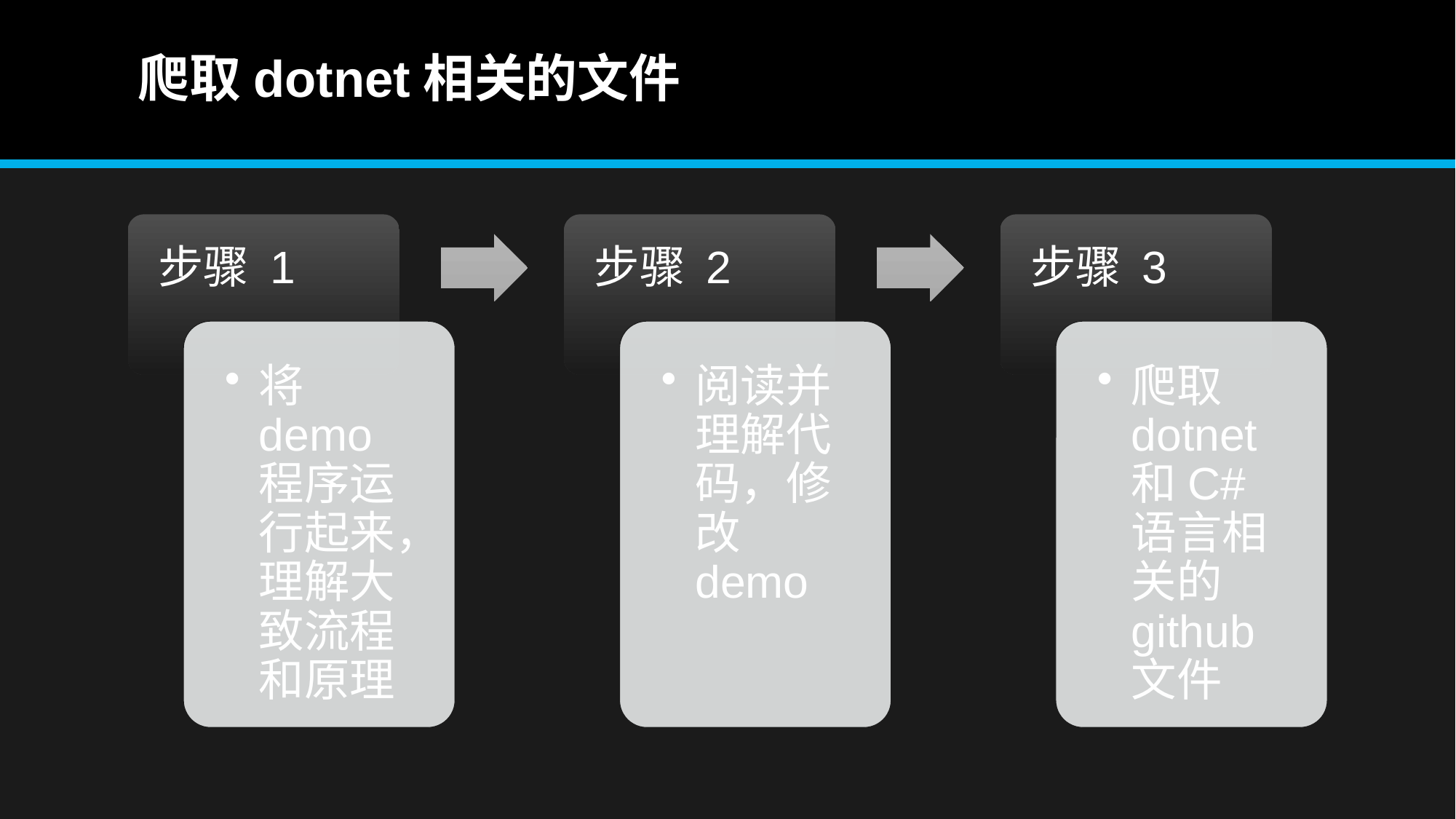

# 爬取dotnet相关的文件
步骤 1
将demo程序运行起来，理解大致流程和原理

步骤 2
阅读并理解代码，修改demo

步骤 3
爬取dotnet和C#语言相关的github文件